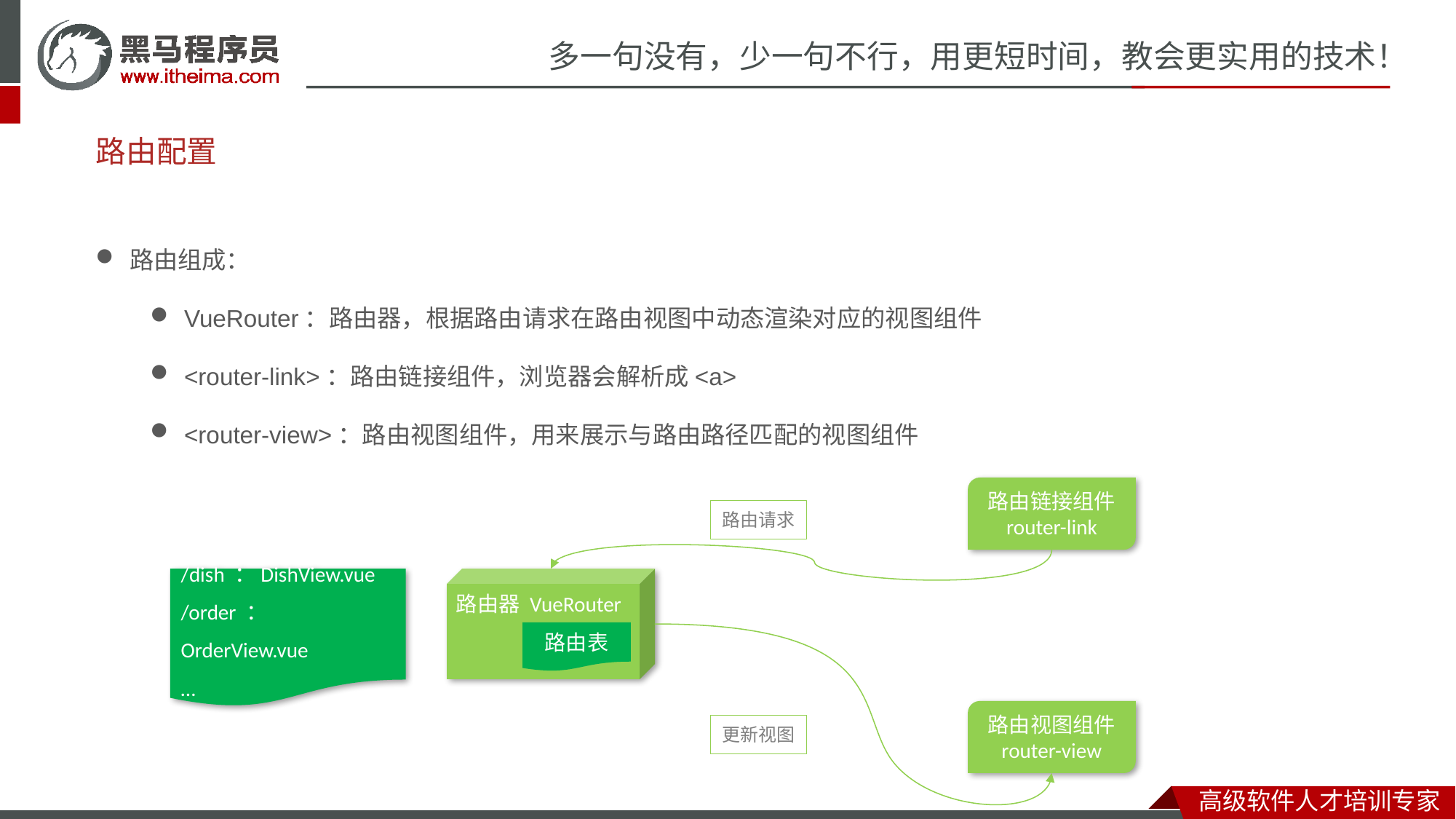

# 路由配置
路由组成：
VueRouter：路由器，根据路由请求在路由视图中动态渲染对应的视图组件
<router-link>：路由链接组件，浏览器会解析成<a>
<router-view>：路由视图组件，用来展示与路由路径匹配的视图组件
路由链接组件
router-link
路由请求
/dish ：DishView.vue
/order ：OrderView.vue
…

路由器 VueRouter
路由表
路由视图组件
router-view
更新视图